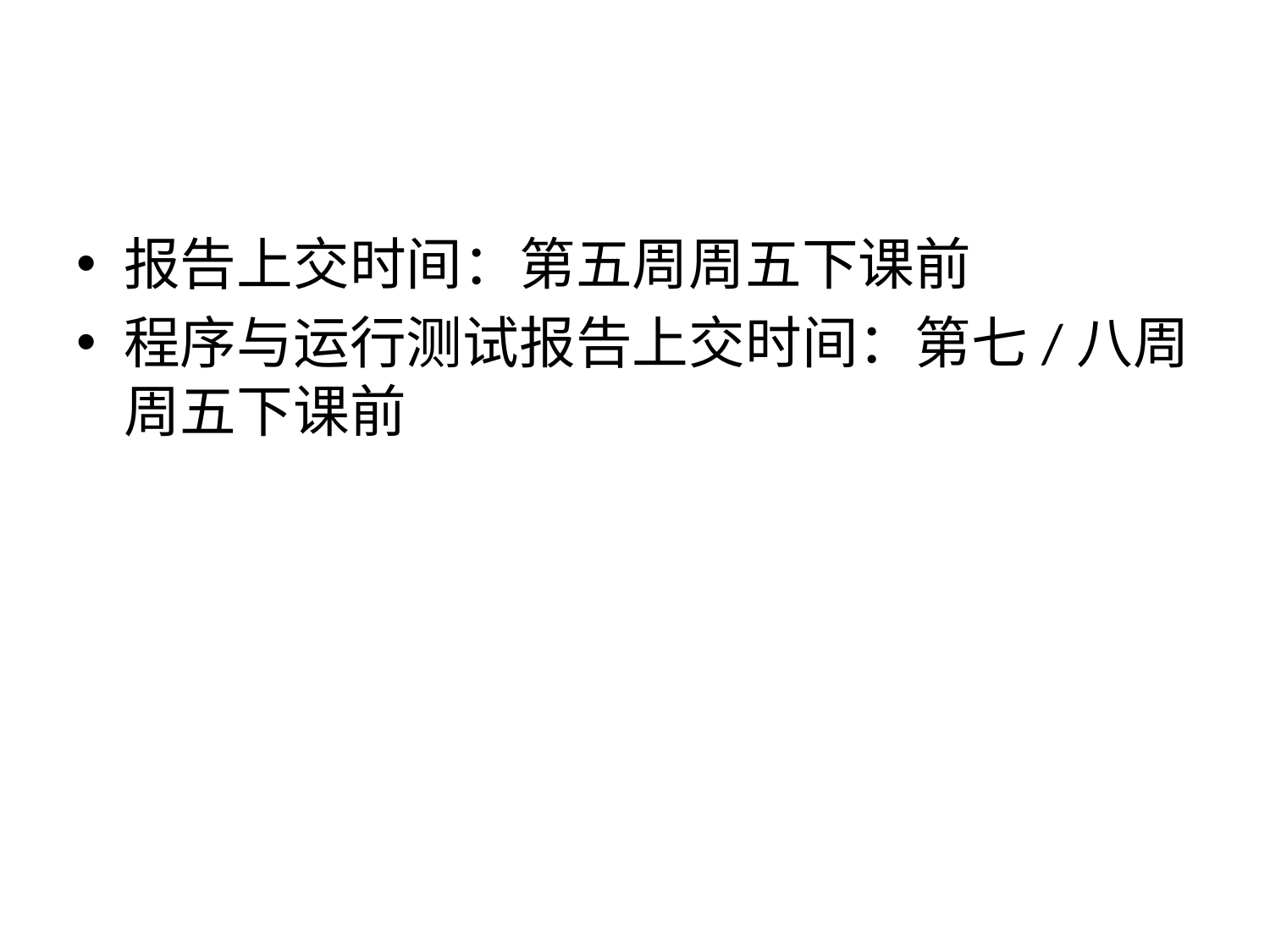

#
报告上交时间：第五周周五下课前
程序与运行测试报告上交时间：第七/八周周五下课前